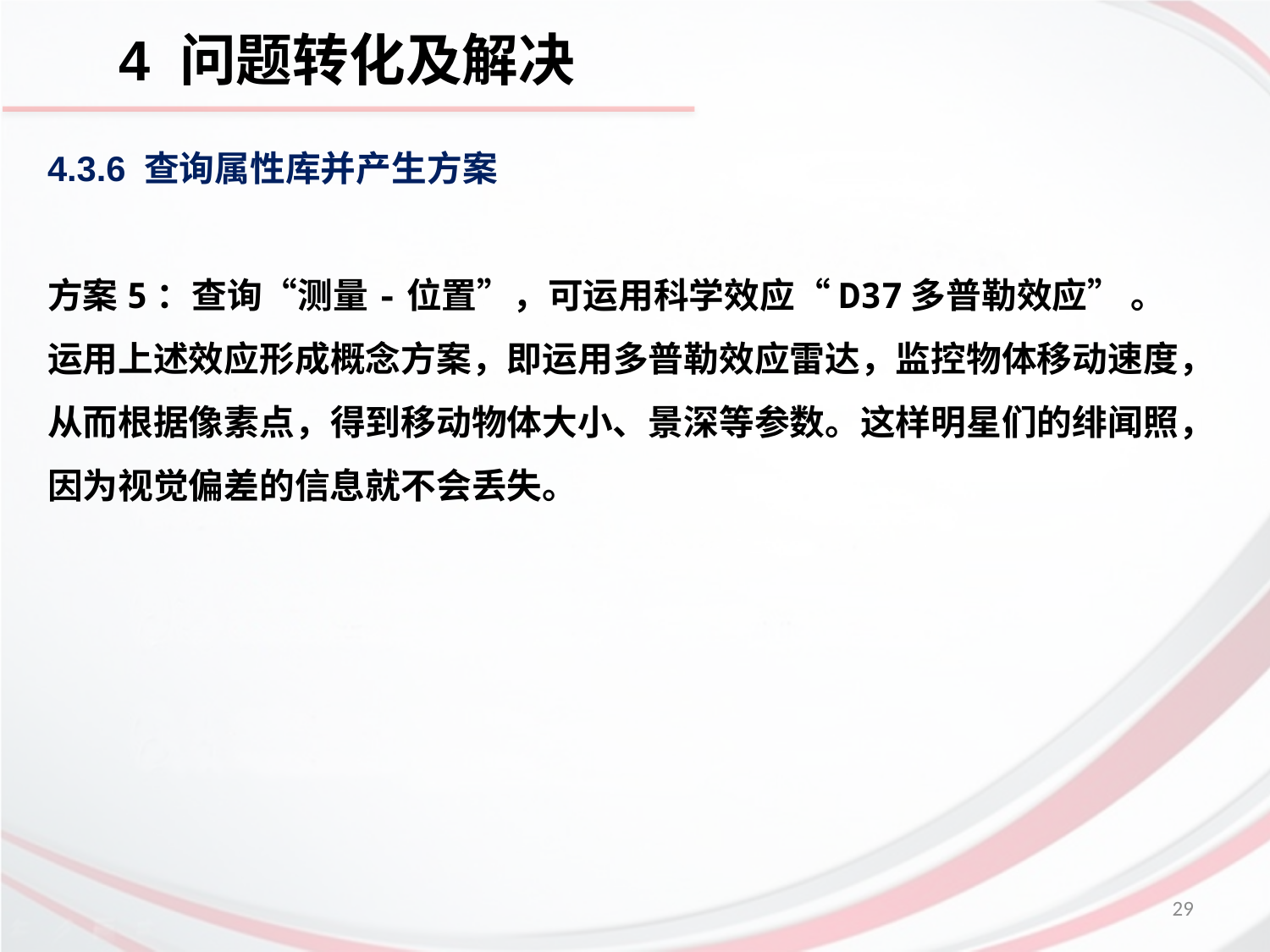

4 问题转化及解决
4.3.6 查询属性库并产生方案

方案5：查询“测量-位置”，可运用科学效应“D37多普勒效应” 。
运用上述效应形成概念方案，即运用多普勒效应雷达，监控物体移动速度，从而根据像素点，得到移动物体大小、景深等参数。这样明星们的绯闻照，因为视觉偏差的信息就不会丢失。

29